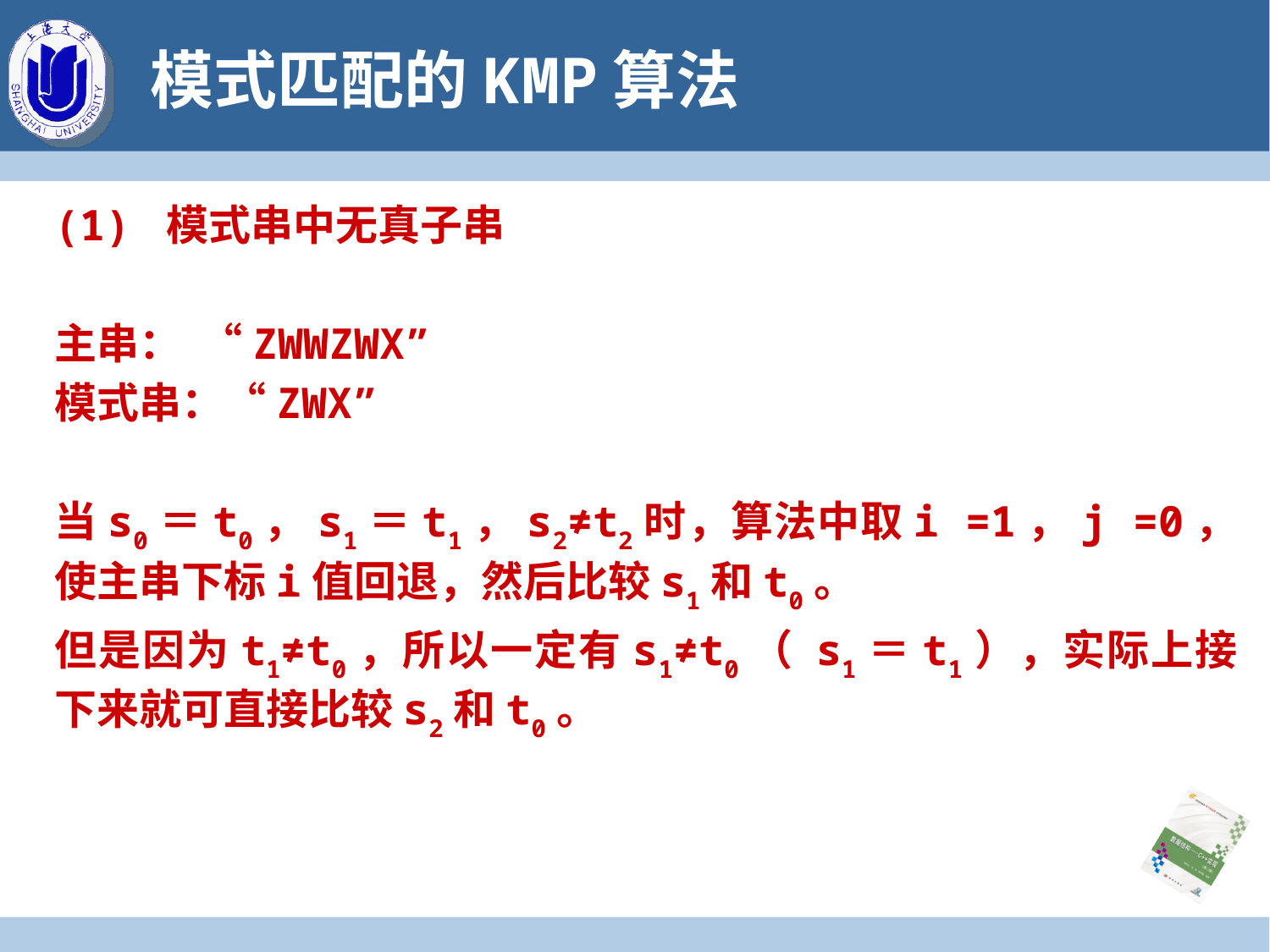

# 模式匹配的KMP算法
(1) 模式串中无真子串

主串：  “ZWWZWX”
模式串：“ZWX”

当s0＝t0，s1＝t1，s2≠t2时，算法中取i =1，j =0，使主串下标i值回退，然后比较s1和t0。
但是因为t1≠t0，所以一定有s1≠t0（ s1＝t1），实际上接下来就可直接比较s2和t0。